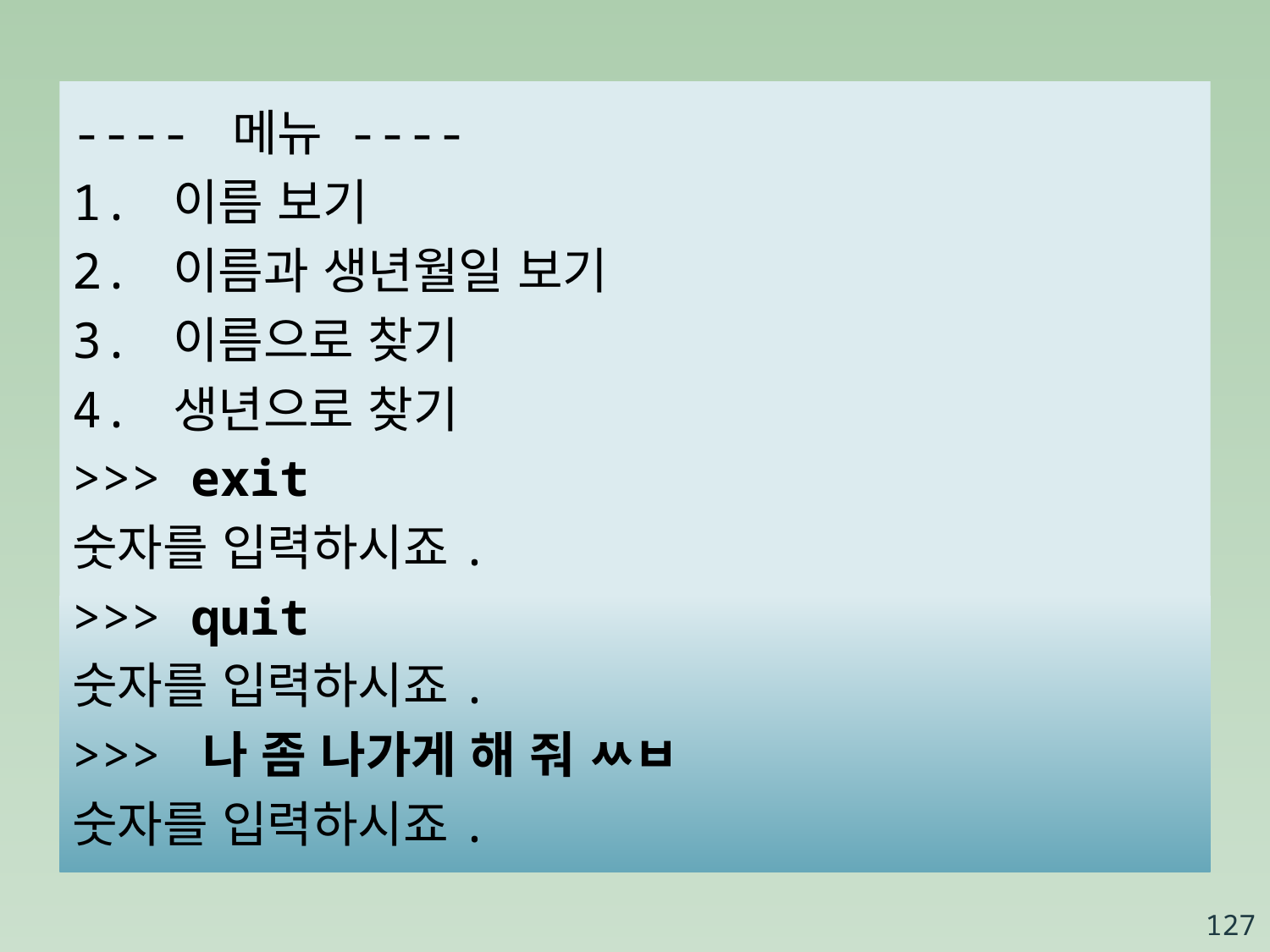

---- 메뉴 ----
1. 이름 보기
2. 이름과 생년월일 보기
3. 이름으로 찾기
4. 생년으로 찾기
>>> exit
숫자를 입력하시죠.
>>> quit
숫자를 입력하시죠.
>>> 나 좀 나가게 해 줘 ㅆㅂ
숫자를 입력하시죠.
127